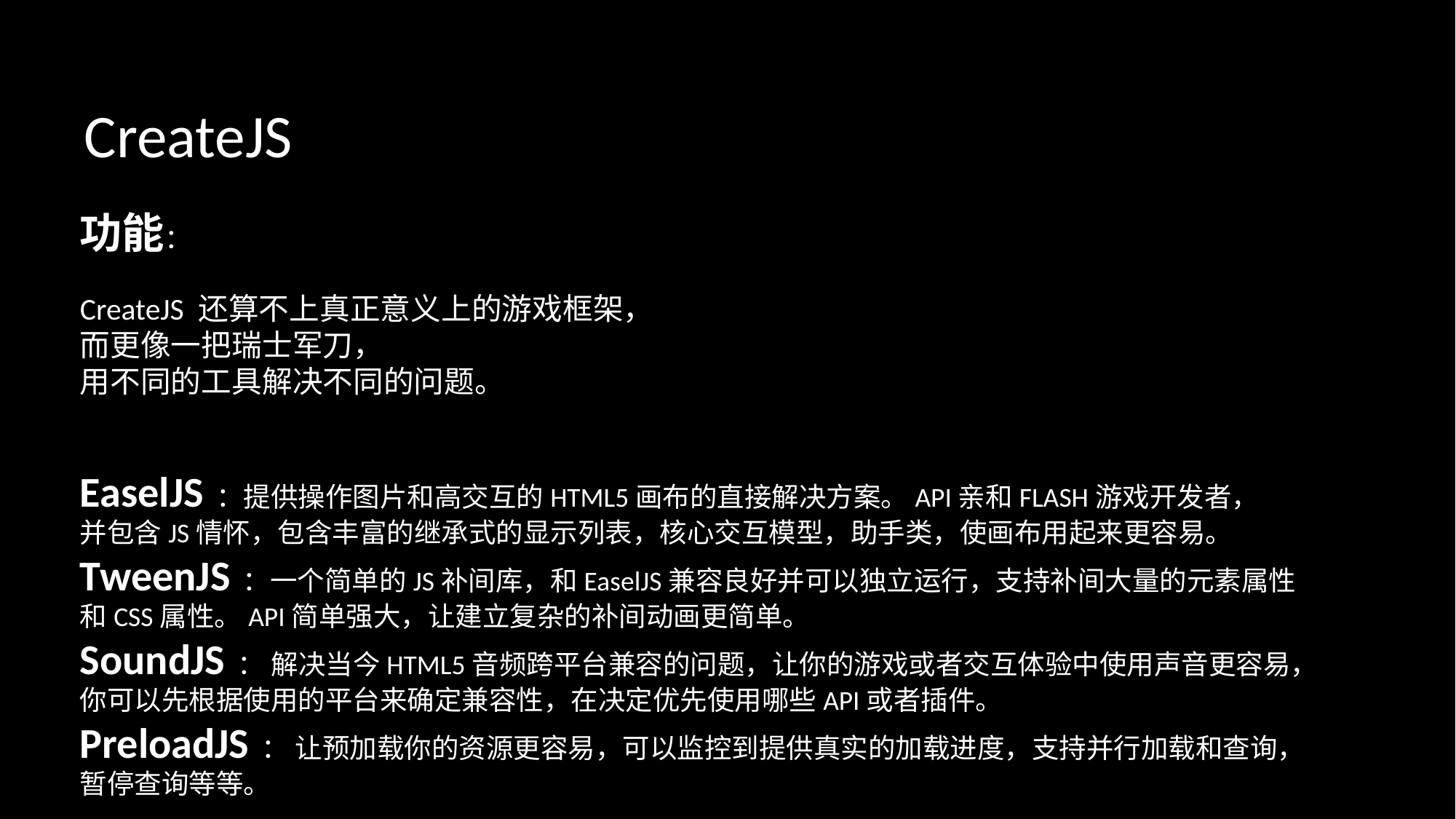

CreateJS
功能：

CreateJS 还算不上真正意义上的游戏框架，
而更像一把瑞士军刀，
用不同的工具解决不同的问题。

EaselJS ：提供操作图片和高交互的HTML5画布的直接解决方案。API亲和FLASH游戏开发者，
并包含JS情怀，包含丰富的继承式的显示列表，核心交互模型，助手类，使画布用起来更容易。
TweenJS ：一个简单的JS补间库，和EaselJS兼容良好并可以独立运行，支持补间大量的元素属性
和CSS属性。API简单强大，让建立复杂的补间动画更简单。
SoundJS ： 解决当今HTML5音频跨平台兼容的问题，让你的游戏或者交互体验中使用声音更容易，
你可以先根据使用的平台来确定兼容性，在决定优先使用哪些API或者插件。
PreloadJS ： 让预加载你的资源更容易，可以监控到提供真实的加载进度，支持并行加载和查询，
暂停查询等等。